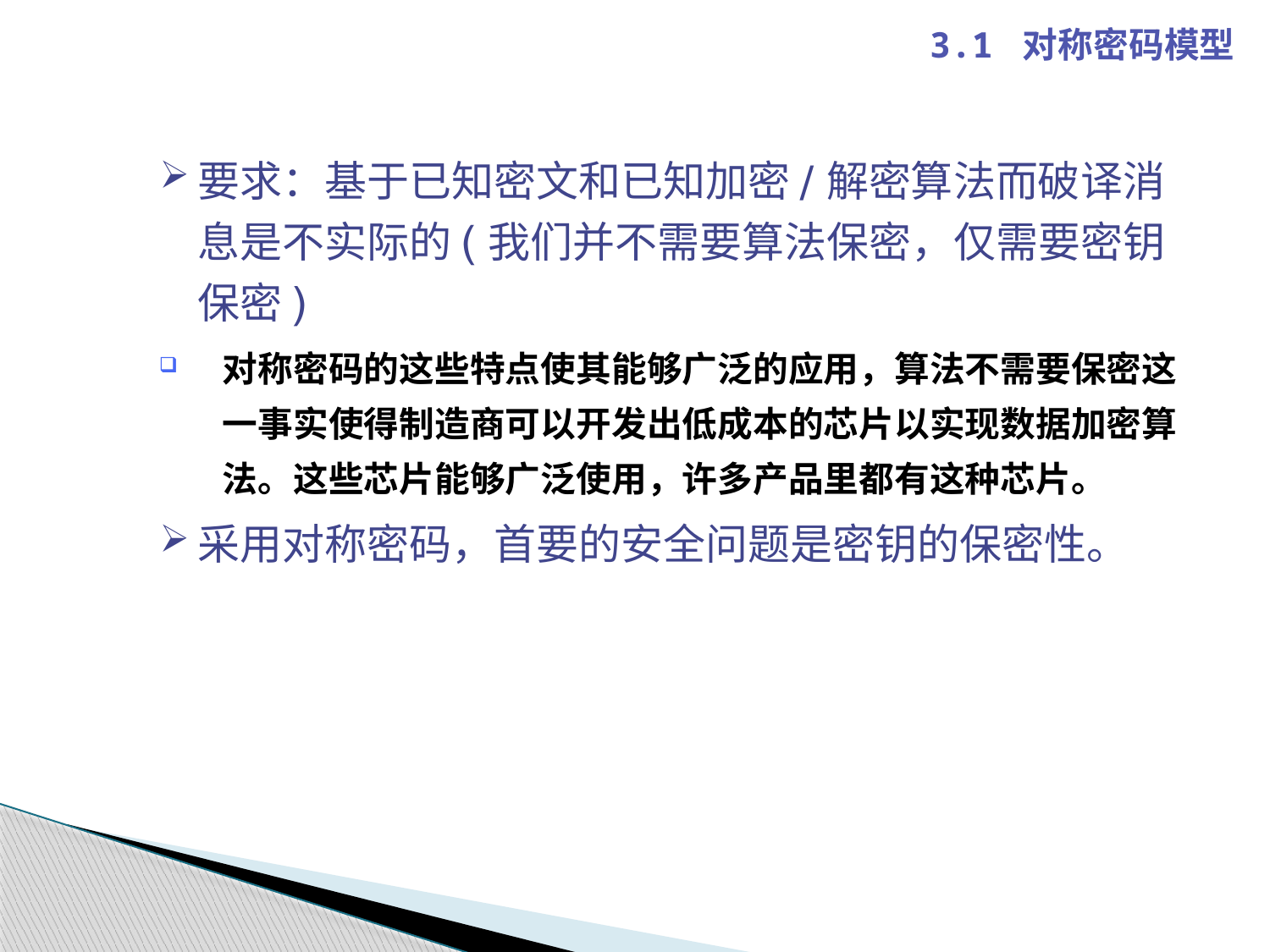

3.1 对称密码模型
要求：基于已知密文和已知加密/解密算法而破译消息是不实际的(我们并不需要算法保密，仅需要密钥保密)
对称密码的这些特点使其能够广泛的应用，算法不需要保密这一事实使得制造商可以开发出低成本的芯片以实现数据加密算法。这些芯片能够广泛使用，许多产品里都有这种芯片。
采用对称密码，首要的安全问题是密钥的保密性。